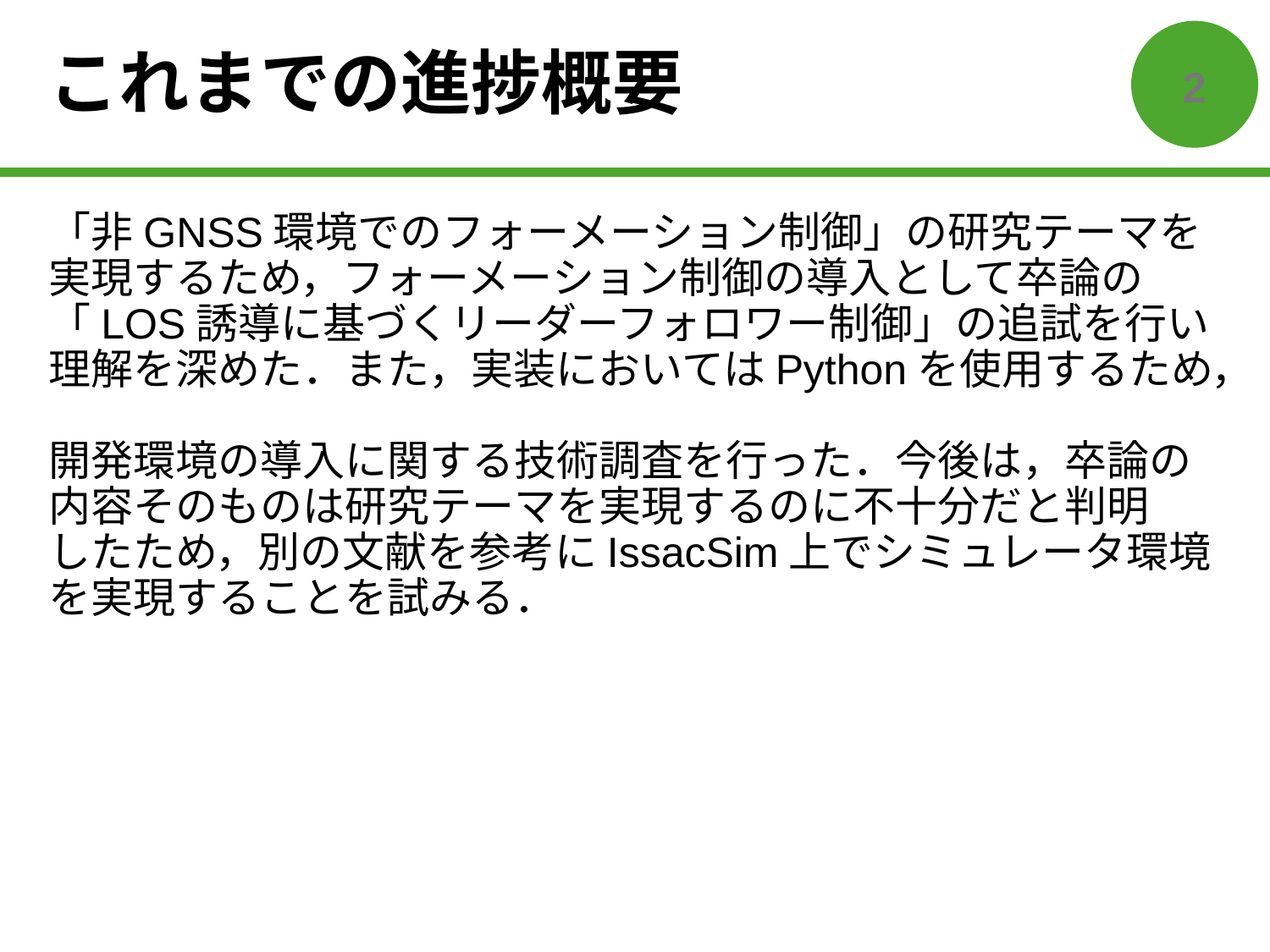

# これまでの進捗概要
2
「非GNSS環境でのフォーメーション制御」の研究テーマを実現するため，フォーメーション制御の導入として卒論の
「LOS誘導に基づくリーダーフォロワー制御」の追試を行い理解を深めた．また，実装においてはPythonを使用するため，
開発環境の導入に関する技術調査を行った．今後は，卒論の
内容そのものは研究テーマを実現するのに不十分だと判明
したため，別の文献を参考にIssacSim上でシミュレータ環境
を実現することを試みる．